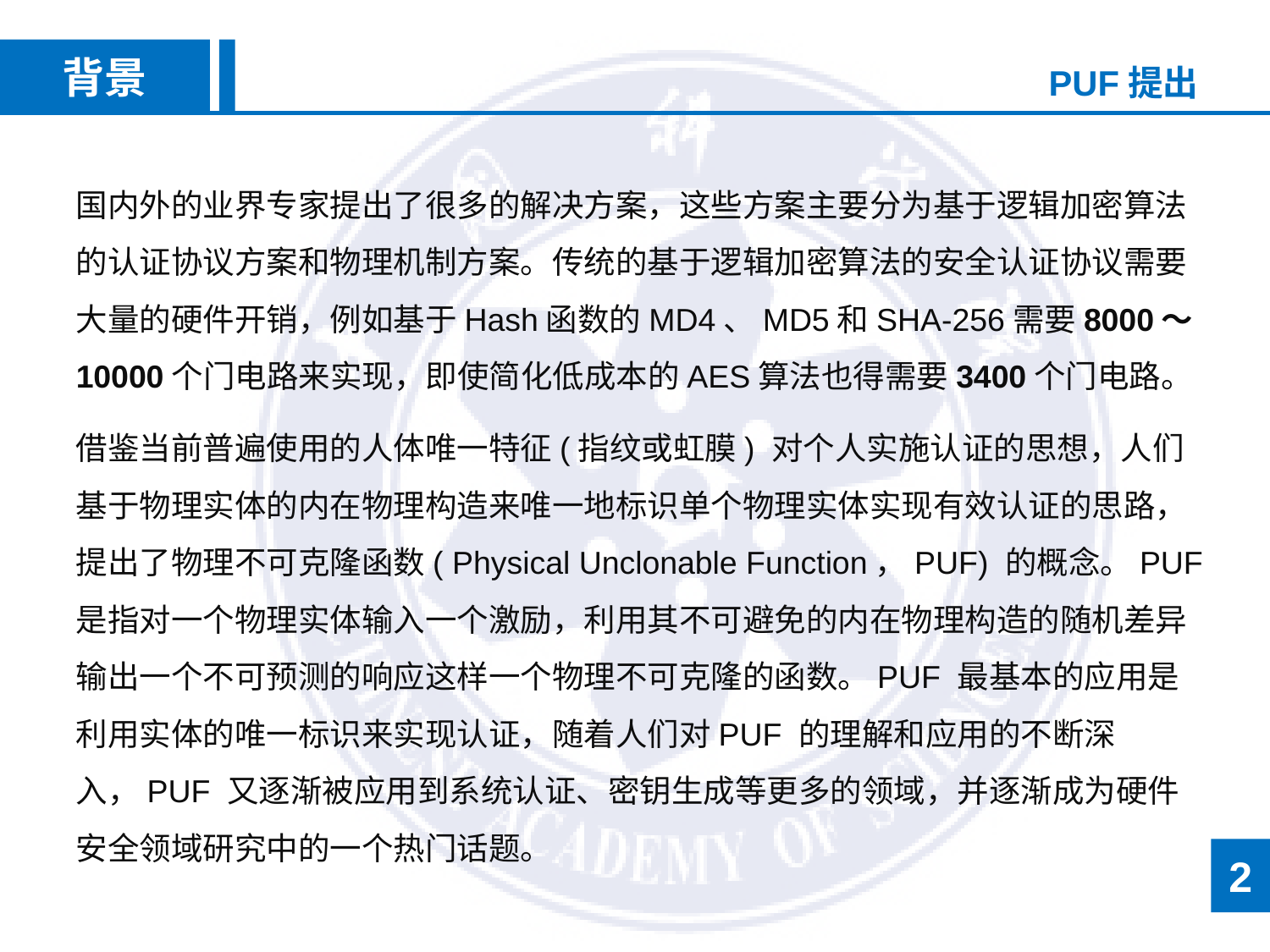

背景

PUF提出
国内外的业界专家提出了很多的解决方案，这些方案主要分为基于逻辑加密算法的认证协议方案和物理机制方案。传统的基于逻辑加密算法的安全认证协议需要大量的硬件开销，例如基于Hash函数的MD4、MD5和SHA-256需要8000～10000个门电路来实现，即使简化低成本的AES算法也得需要3400个门电路。
借鉴当前普遍使用的人体唯一特征(指纹或虹膜) 对个人实施认证的思想，人们基于物理实体的内在物理构造来唯一地标识单个物理实体实现有效认证的思路，提出了物理不可克隆函数( Physical Unclonable Function，PUF) 的概念。PUF 是指对一个物理实体输入一个激励，利用其不可避免的内在物理构造的随机差异输出一个不可预测的响应这样一个物理不可克隆的函数。PUF 最基本的应用是利用实体的唯一标识来实现认证，随着人们对PUF 的理解和应用的不断深入，PUF 又逐渐被应用到系统认证、密钥生成等更多的领域，并逐渐成为硬件安全领域研究中的一个热门话题。
2